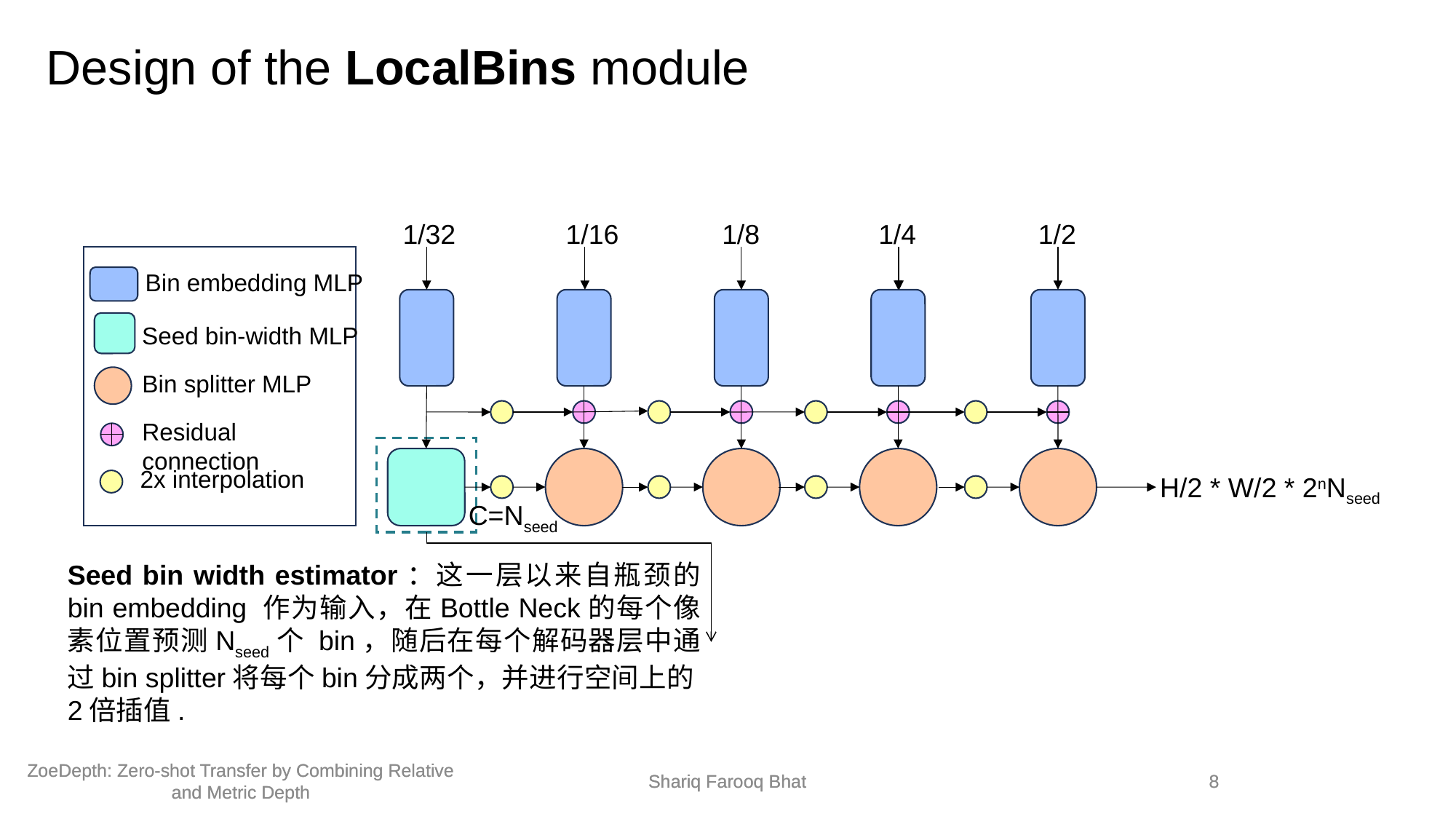

Design of the LocalBins module
1/32
1/16
1/8
1/4
1/2

Bin embedding MLP

Seed bin-width MLP
Bin splitter MLP

Residual connection

2x interpolation
H/2 * W/2 * 2nNseed

C=Nseed
Seed bin width estimator：这一层以来自瓶颈的 bin embedding 作为输入，在Bottle Neck的每个像素位置预测Nseed个 bin，随后在每个解码器层中通过bin splitter将每个bin分成两个，并进行空间上的2倍插值.
ZoeDepth: Zero-shot Transfer by Combining Relative and Metric Depth
ZoeDepth: Zero-shot Transfer by Combining Relative and Metric Depth
Shariq Farooq Bhat
Shariq Farooq Bhat
8
8